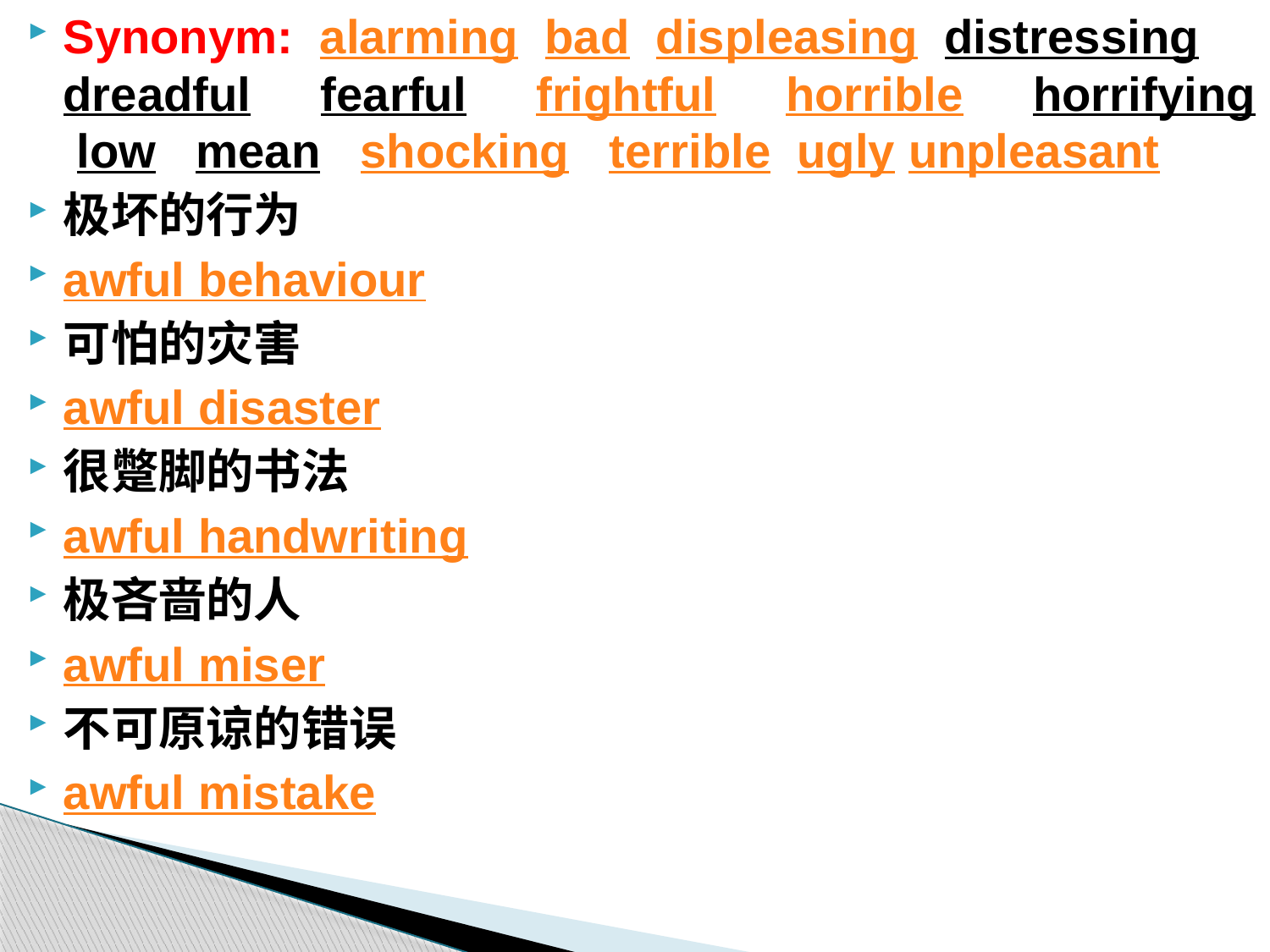

Synonym:  alarming  bad  displeasing  distressing　 dreadful　 fearful　 frightful　 horrible　 horrifying  low   mean   shocking   terrible  ugly unpleasant
极坏的行为
awful behaviour
可怕的灾害
awful disaster
很蹩脚的书法
awful handwriting
极吝啬的人
awful miser
不可原谅的错误
awful mistake